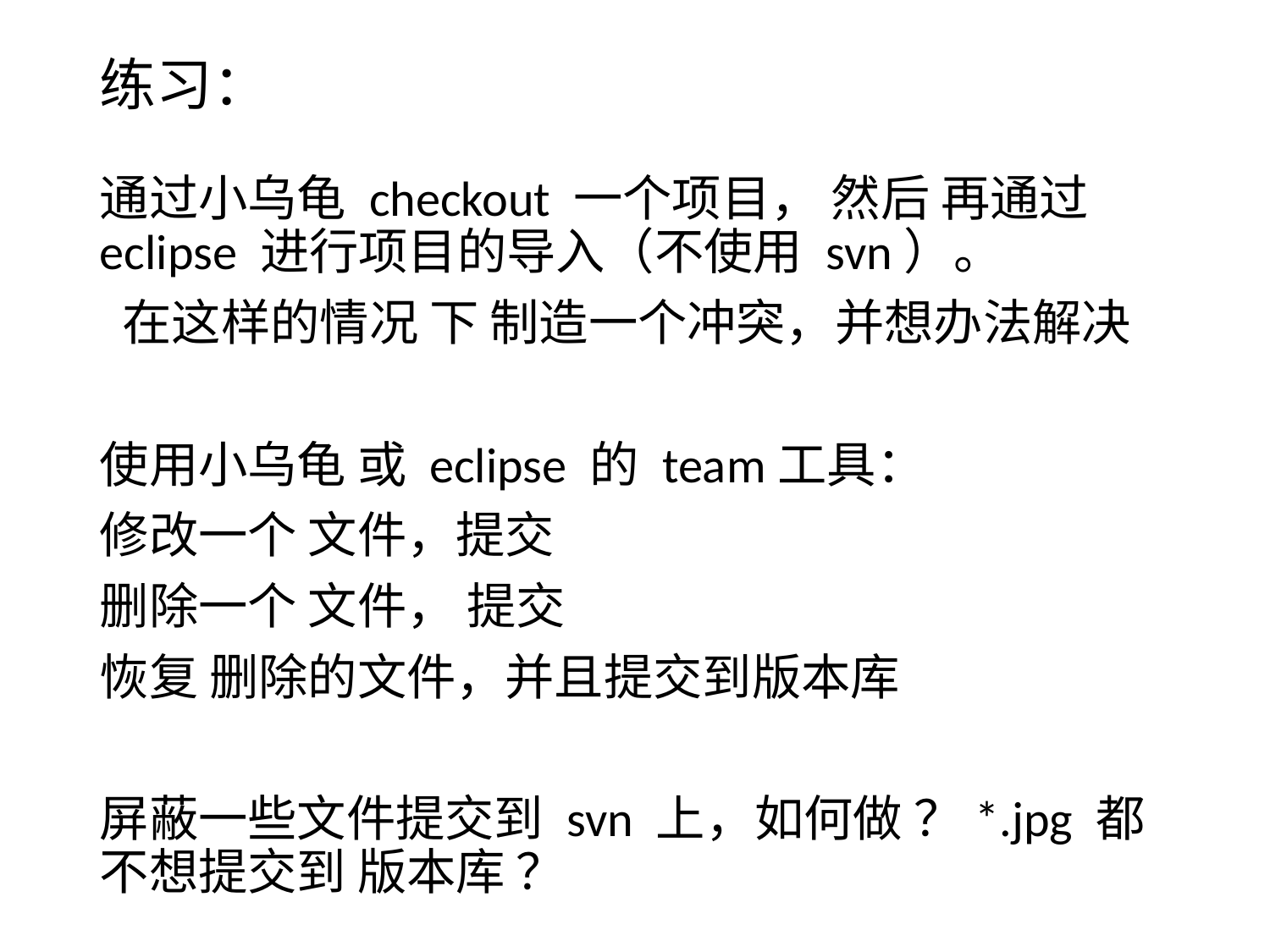

# 练习：
通过小乌龟 checkout 一个项目， 然后 再通过 eclipse 进行项目的导入（不使用 svn）。
 在这样的情况 下 制造一个冲突，并想办法解决

使用小乌龟 或 eclipse 的 team工具：
修改一个 文件，提交
删除一个 文件， 提交
恢复 删除的文件，并且提交到版本库

屏蔽一些文件提交到 svn 上，如何做 ？*.jpg 都不想提交到 版本库 ？